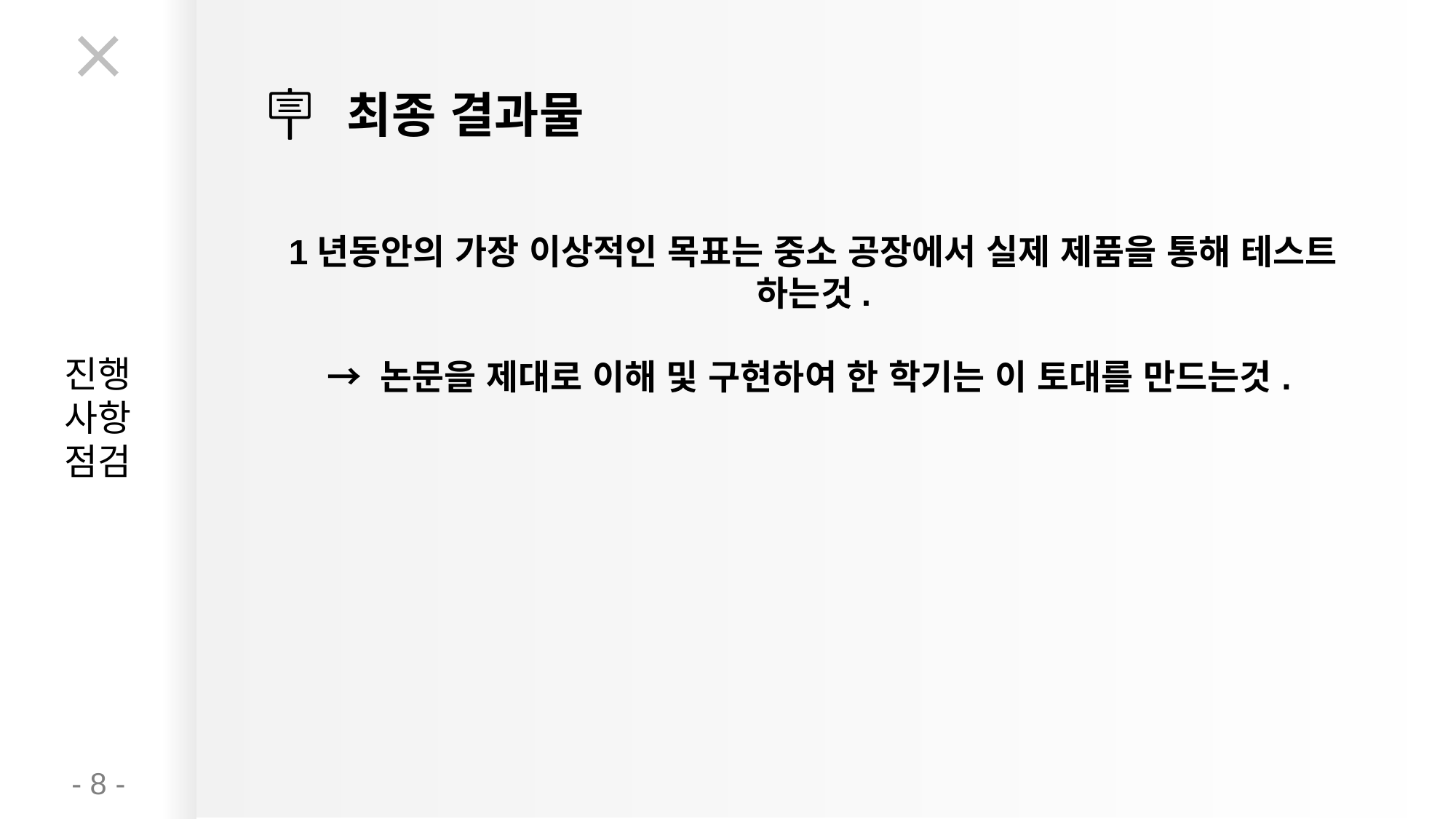

🪧
최종 결과물
1년동안의 가장 이상적인 목표는 중소 공장에서 실제 제품을 통해 테스트 하는것.

→ 논문을 제대로 이해 및 구현하여 한 학기는 이 토대를 만드는것.
진행
사항
점검
- 8 -